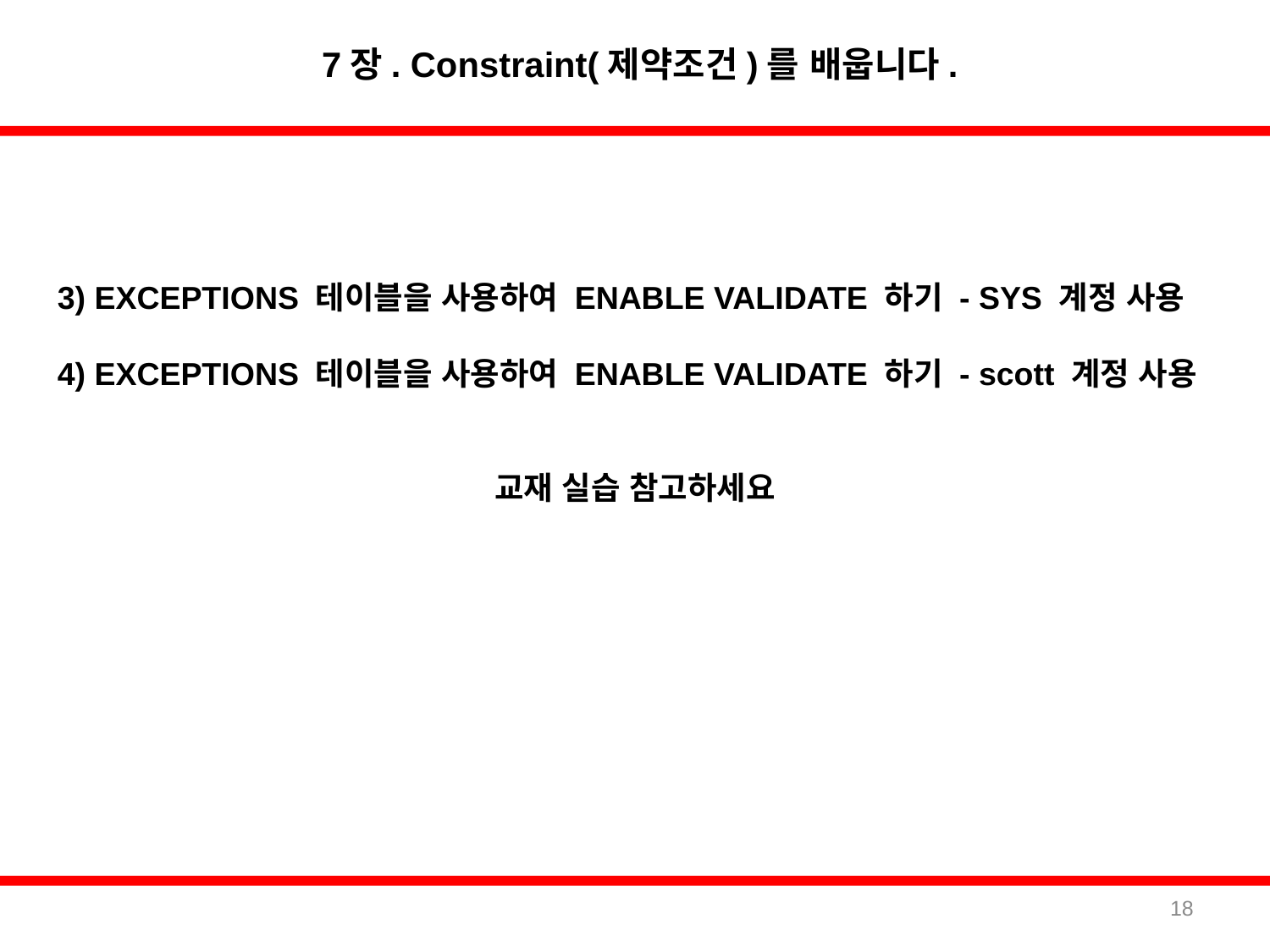

7장. Constraint(제약조건)를 배웁니다.

3) EXCEPTIONS 테이블을 사용하여 ENABLE VALIDATE 하기 - SYS 계정 사용

4) EXCEPTIONS 테이블을 사용하여 ENABLE VALIDATE 하기 - scott 계정 사용

교재 실습 참고하세요

18